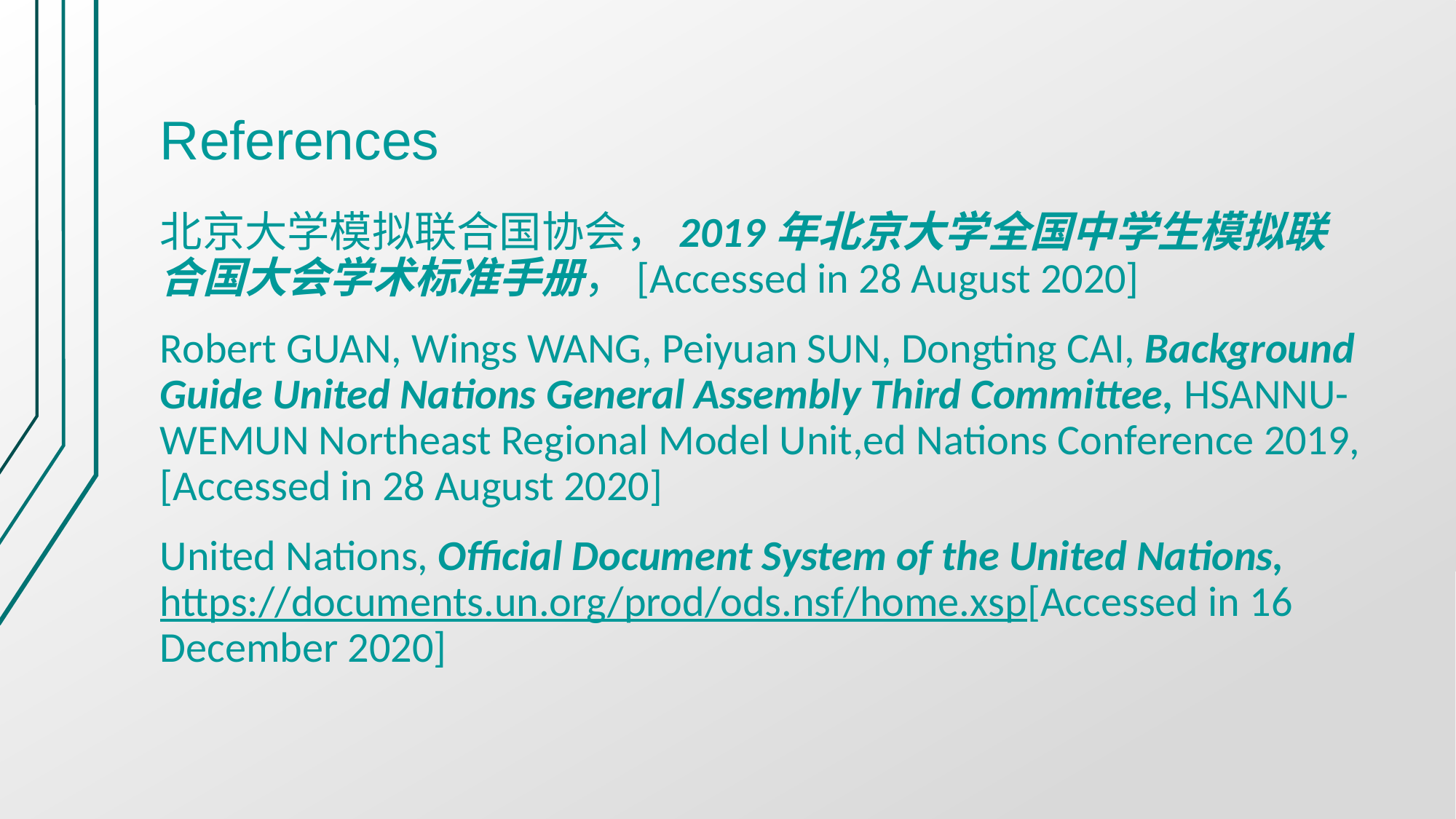

# References
北京大学模拟联合国协会，2019年北京大学全国中学生模拟联合国大会学术标准手册，[Accessed in 28 August 2020]
Robert GUAN, Wings WANG, Peiyuan SUN, Dongting CAI, Background Guide United Nations General Assembly Third Committee, HSANNU-WEMUN Northeast Regional Model Unit,ed Nations Conference 2019, [Accessed in 28 August 2020]
United Nations, Official Document System of the United Nations, https://documents.un.org/prod/ods.nsf/home.xsp[Accessed in 16 December 2020]